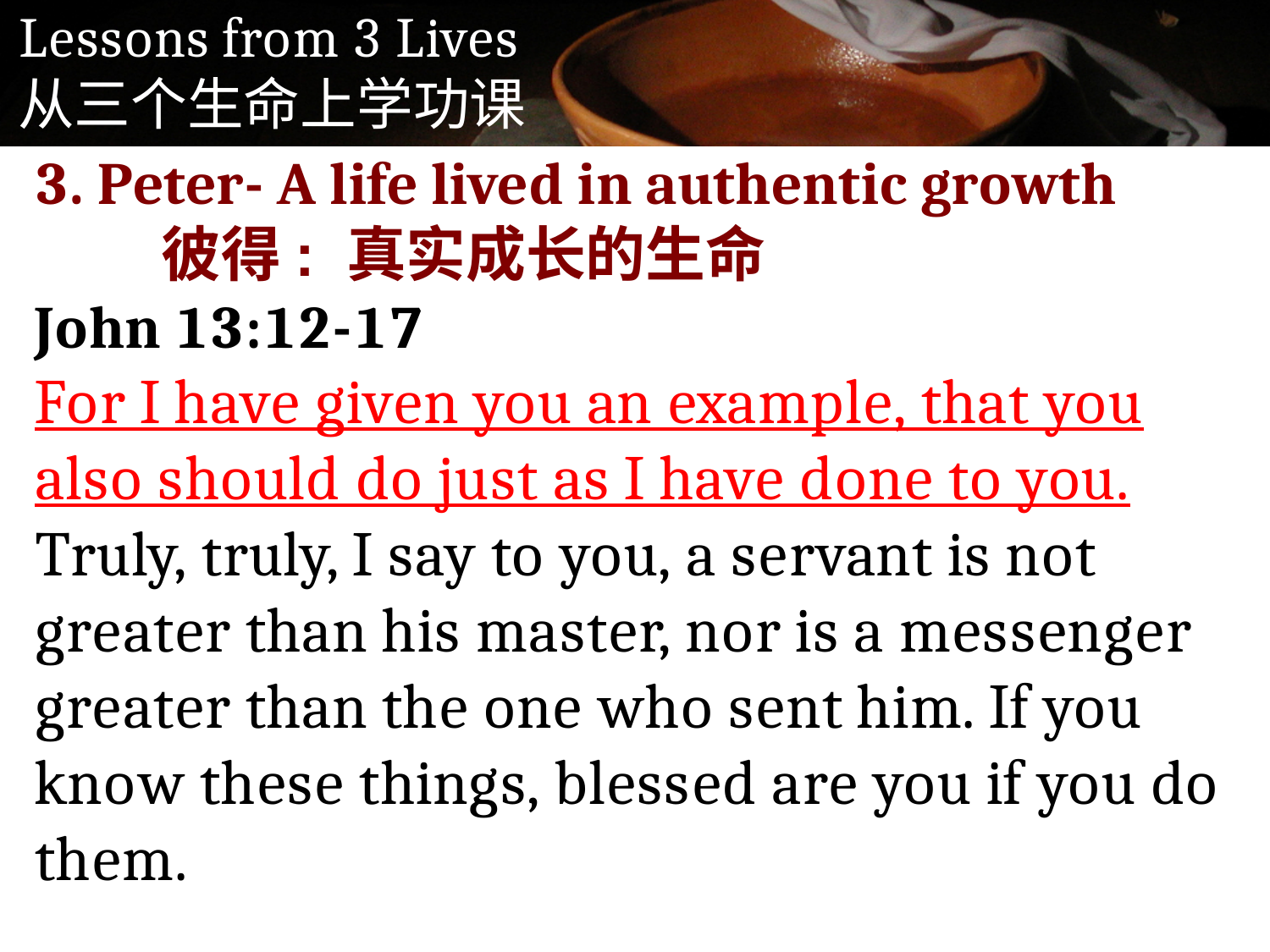

3. Peter- A life lived in authentic growth
	彼得: 真实成长的生命
John 13:12-17
For I have given you an example, that you also should do just as I have done to you. Truly, truly, I say to you, a servant is not greater than his master, nor is a messenger greater than the one who sent him. If you know these things, blessed are you if you do them.